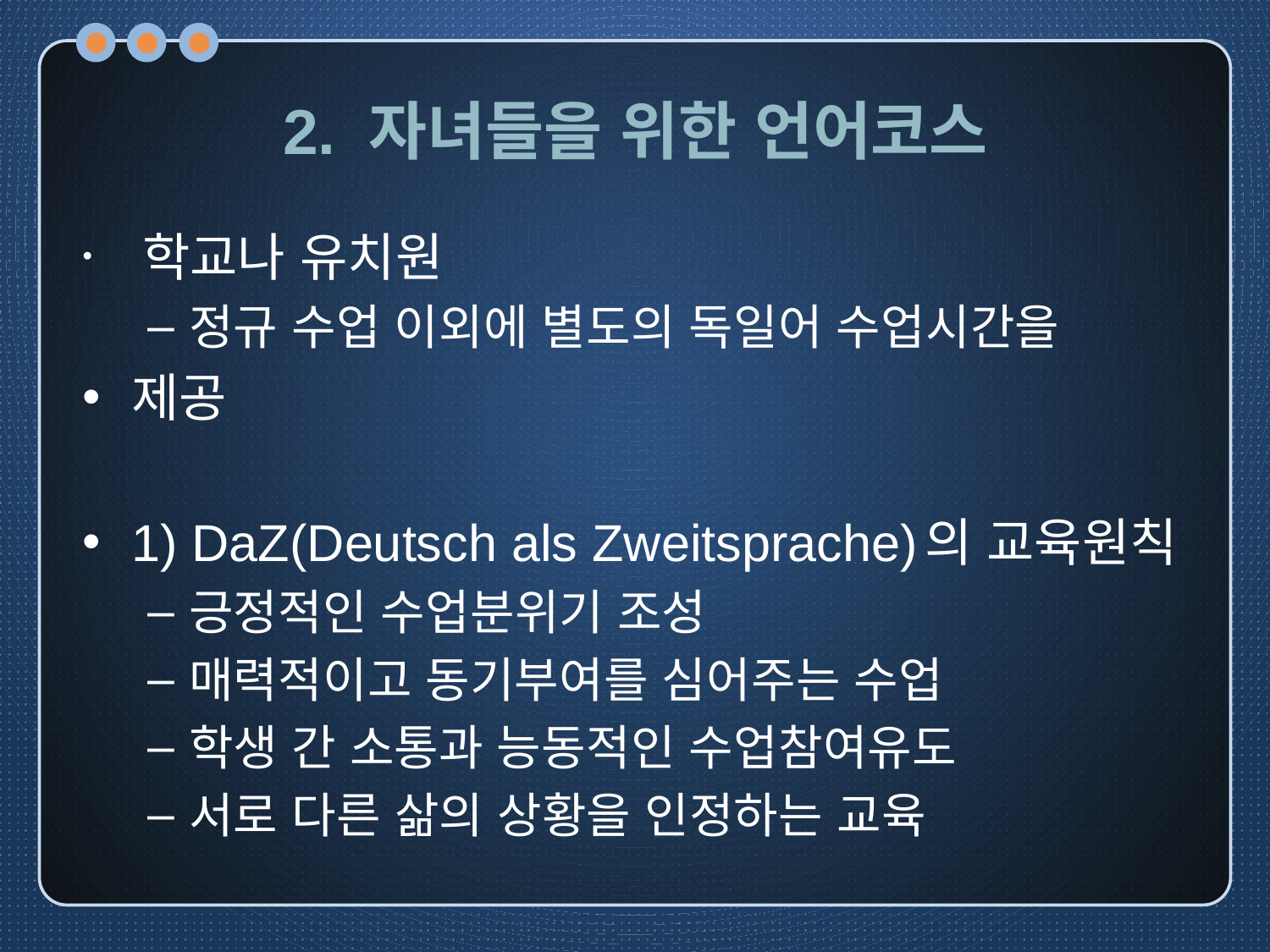

# 2. 자녀들을 위한 언어코스
 학교나 유치원
정규 수업 이외에 별도의 독일어 수업시간을
제공

1) DaZ(Deutsch als Zweitsprache)의 교육원칙
긍정적인 수업분위기 조성
매력적이고 동기부여를 심어주는 수업
학생 간 소통과 능동적인 수업참여유도
서로 다른 삶의 상황을 인정하는 교육